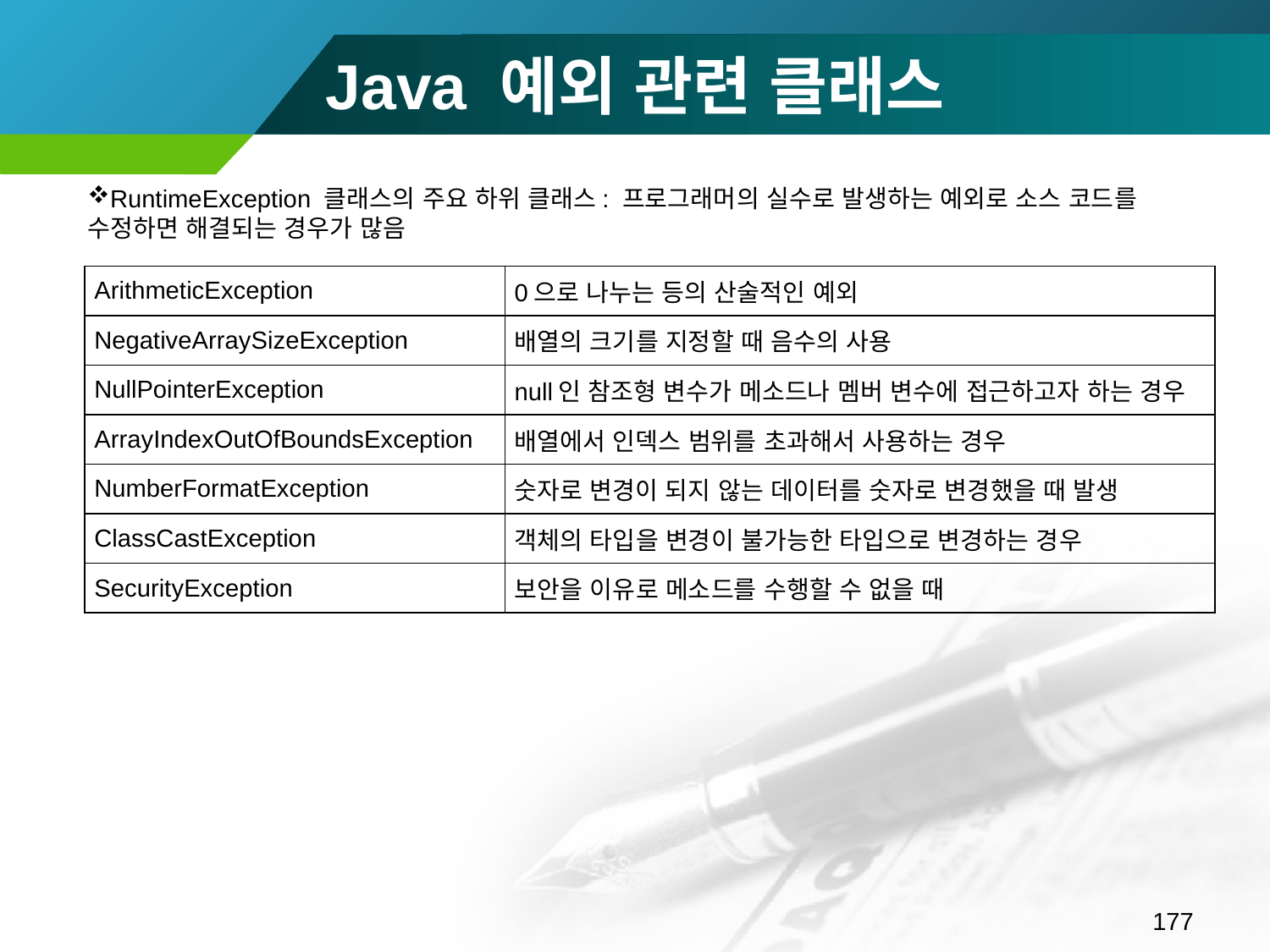

# Java 예외 관련 클래스
RuntimeException 클래스의 주요 하위 클래스: 프로그래머의 실수로 발생하는 예외로 소스 코드를 수정하면 해결되는 경우가 많음
| ArithmeticException | 0으로 나누는 등의 산술적인 예외 |
| --- | --- |
| NegativeArraySizeException | 배열의 크기를 지정할 때 음수의 사용 |
| NullPointerException | null인 참조형 변수가 메소드나 멤버 변수에 접근하고자 하는 경우 |
| ArrayIndexOutOfBoundsException | 배열에서 인덱스 범위를 초과해서 사용하는 경우 |
| NumberFormatException | 숫자로 변경이 되지 않는 데이터를 숫자로 변경했을 때 발생 |
| ClassCastException | 객체의 타입을 변경이 불가능한 타입으로 변경하는 경우 |
| SecurityException | 보안을 이유로 메소드를 수행할 수 없을 때 |
177